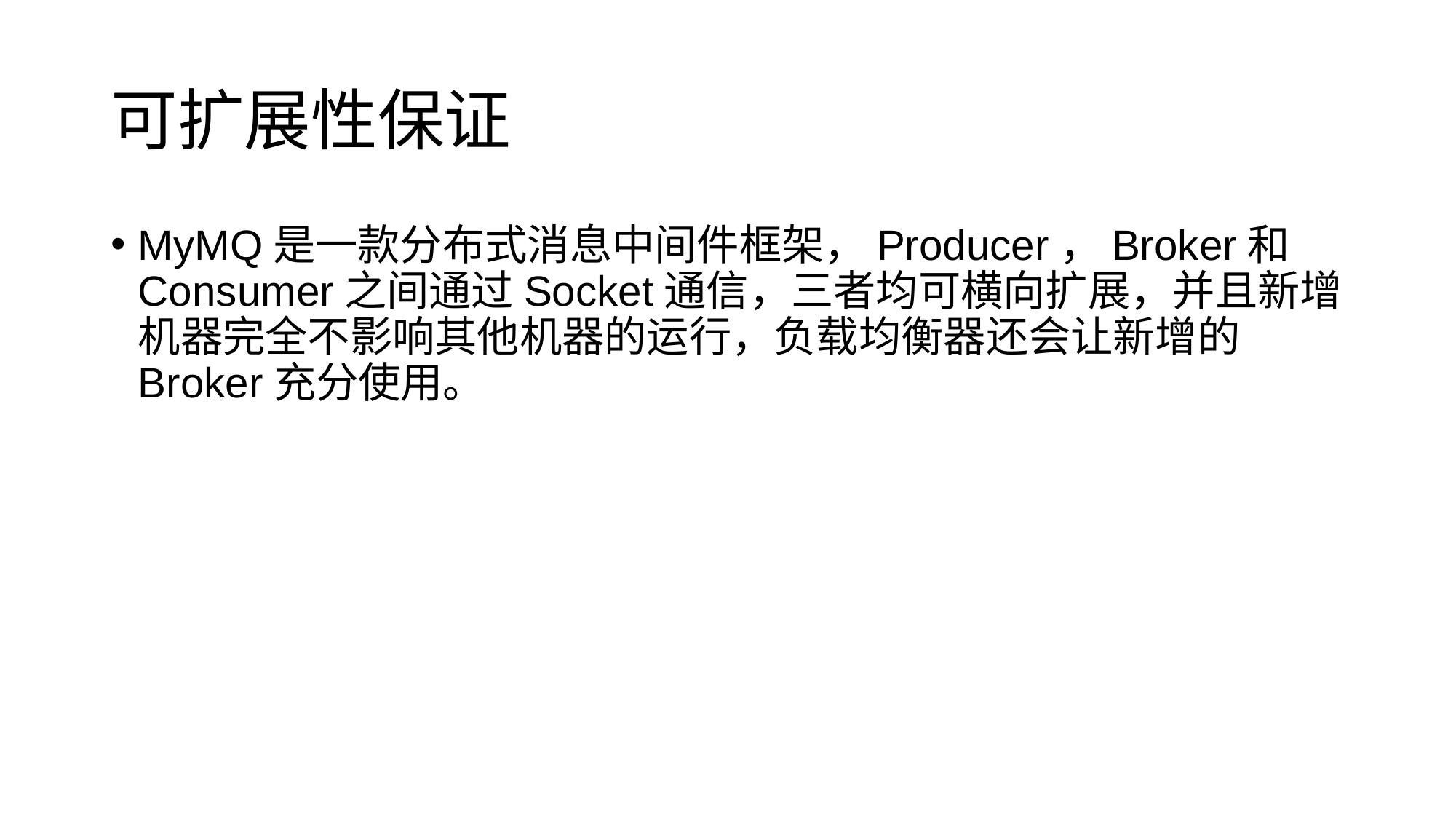

# 可扩展性保证
MyMQ是一款分布式消息中间件框架，Producer，Broker和Consumer之间通过Socket通信，三者均可横向扩展，并且新增机器完全不影响其他机器的运行，负载均衡器还会让新增的Broker充分使用。